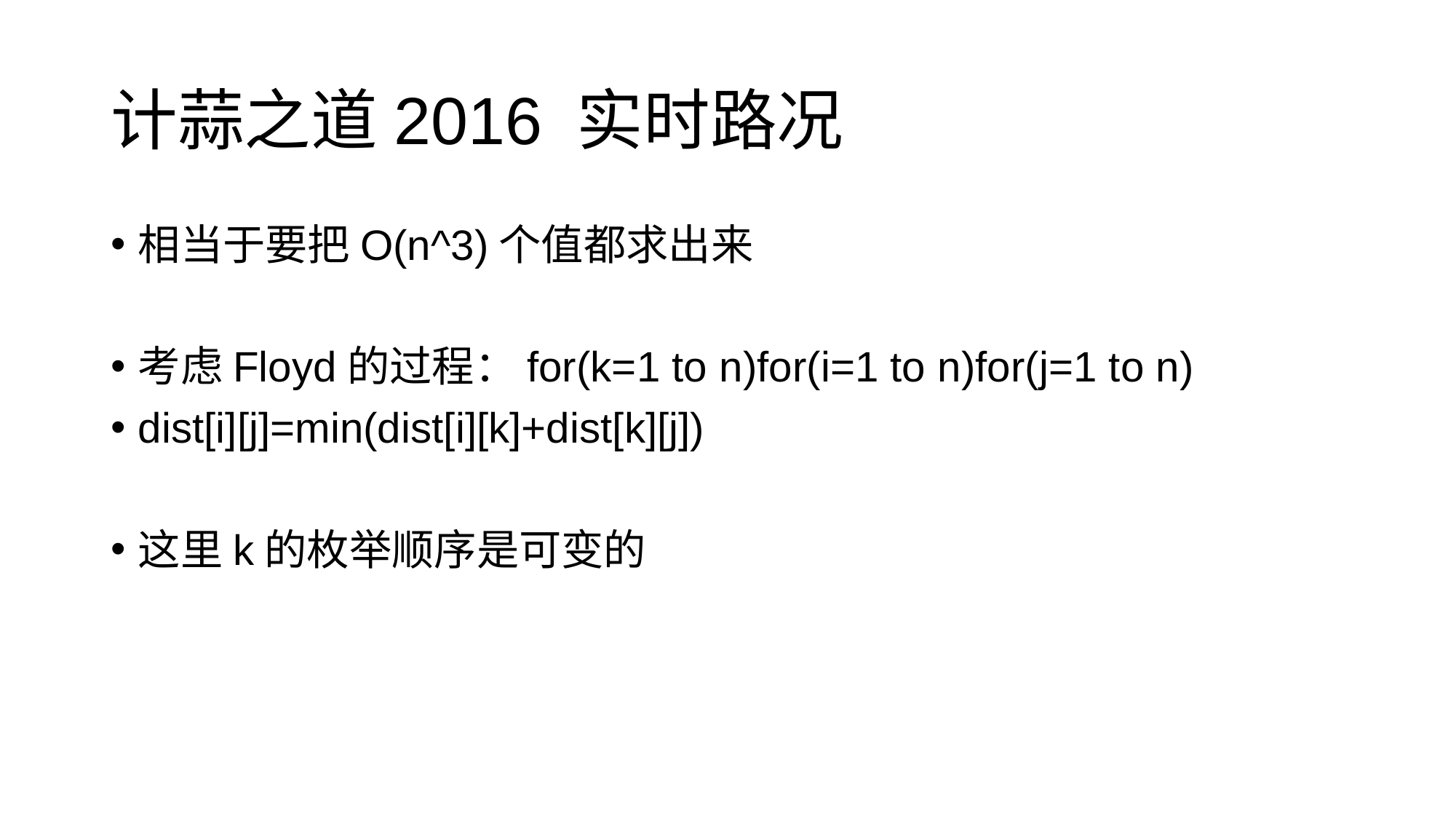

# 计蒜之道2016 实时路况
相当于要把O(n^3)个值都求出来

考虑Floyd的过程：for(k=1 to n)for(i=1 to n)for(j=1 to n)
dist[i][j]=min(dist[i][k]+dist[k][j])

这里k的枚举顺序是可变的